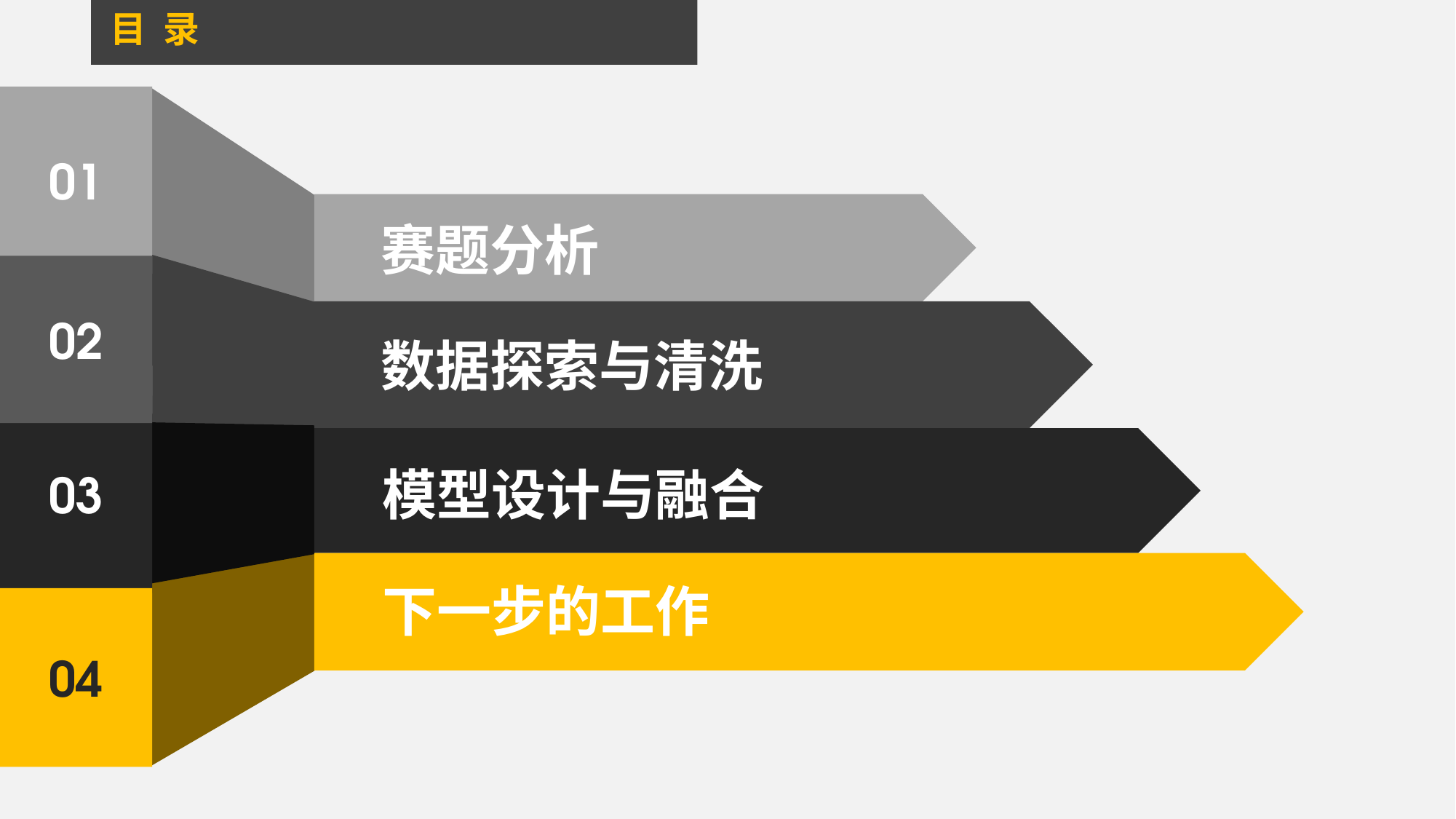

目  录
01

赛题分析
02

数据探索与清洗
03

模型设计与融合

下一步的工作
04